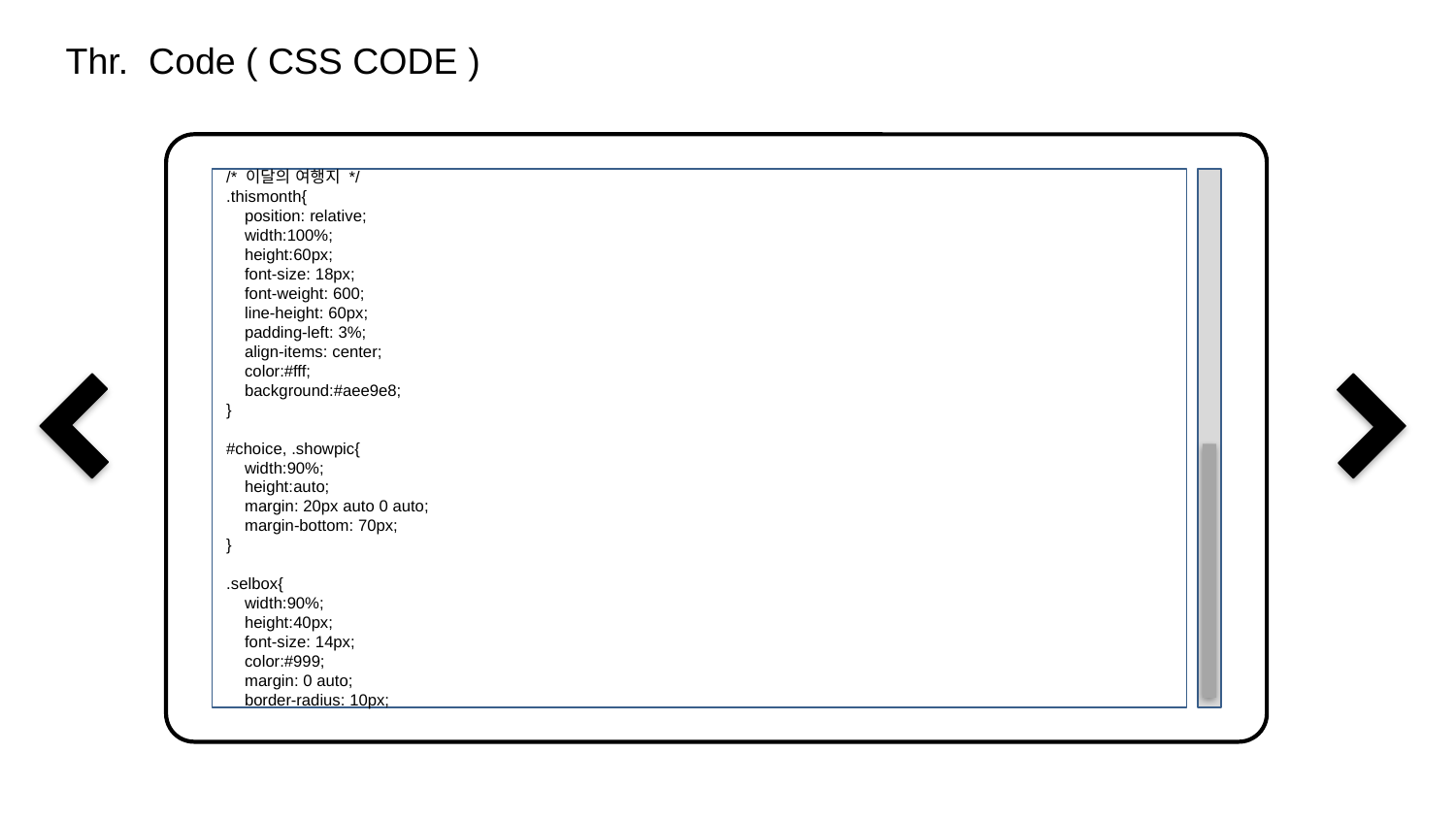

Thr.  Code ( CSS CODE )

/* 이달의 여행지 */
.thismonth{
    position: relative;
    width:100%;
    height:60px;
    font-size: 18px;
    font-weight: 600;
    line-height: 60px;
    padding-left: 3%;
    align-items: center;
    color:#fff;
    background:#aee9e8;
}
#choice, .showpic{
    width:90%;
    height:auto;
    margin: 20px auto 0 auto;
    margin-bottom: 70px;
}
.selbox{
    width:90%;
    height:40px;
    font-size: 14px;
    color:#999;
    margin: 0 auto;
    border-radius: 10px;